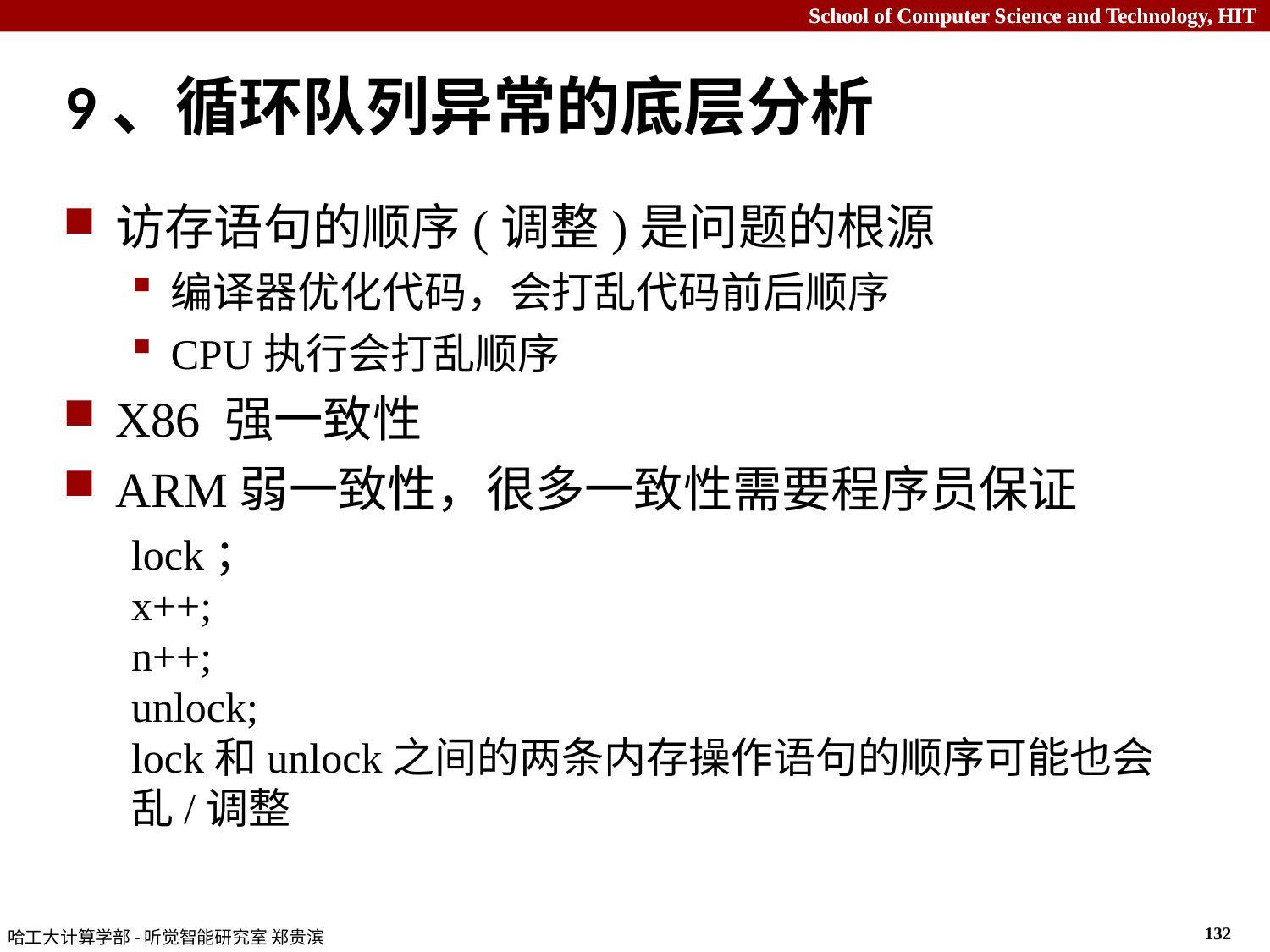

# 9、循环队列异常的底层分析
访存语句的顺序(调整)是问题的根源
编译器优化代码，会打乱代码前后顺序
CPU执行会打乱顺序
X86 强一致性
ARM弱一致性，很多一致性需要程序员保证
lock；
x++;
n++;
unlock;
lock和unlock之间的两条内存操作语句的顺序可能也会乱/调整